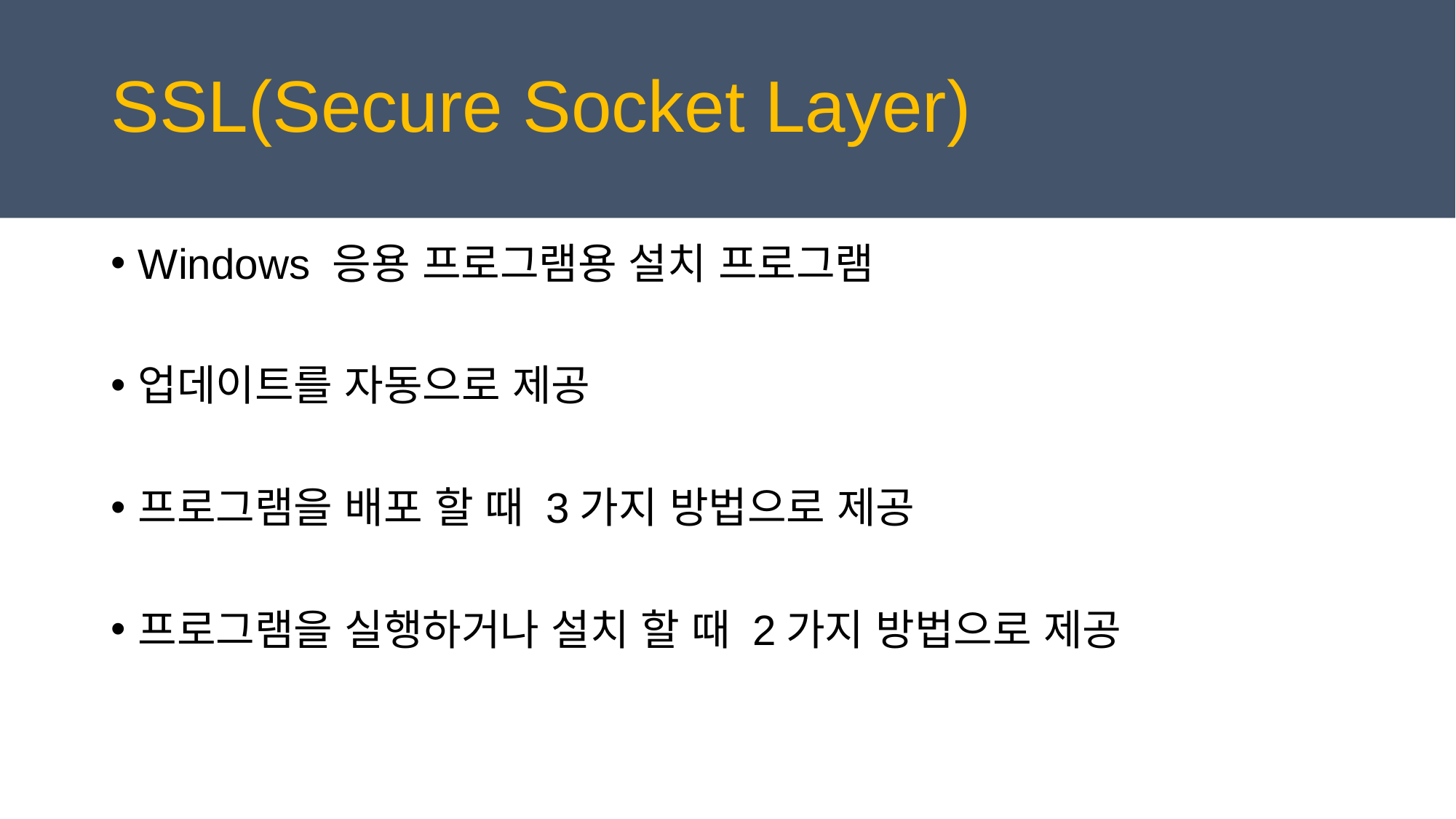

SSL(Secure Socket Layer)
Windows 응용 프로그램용 설치 프로그램

업데이트를 자동으로 제공

프로그램을 배포 할 때 3가지 방법으로 제공

프로그램을 실행하거나 설치 할 때 2가지 방법으로 제공